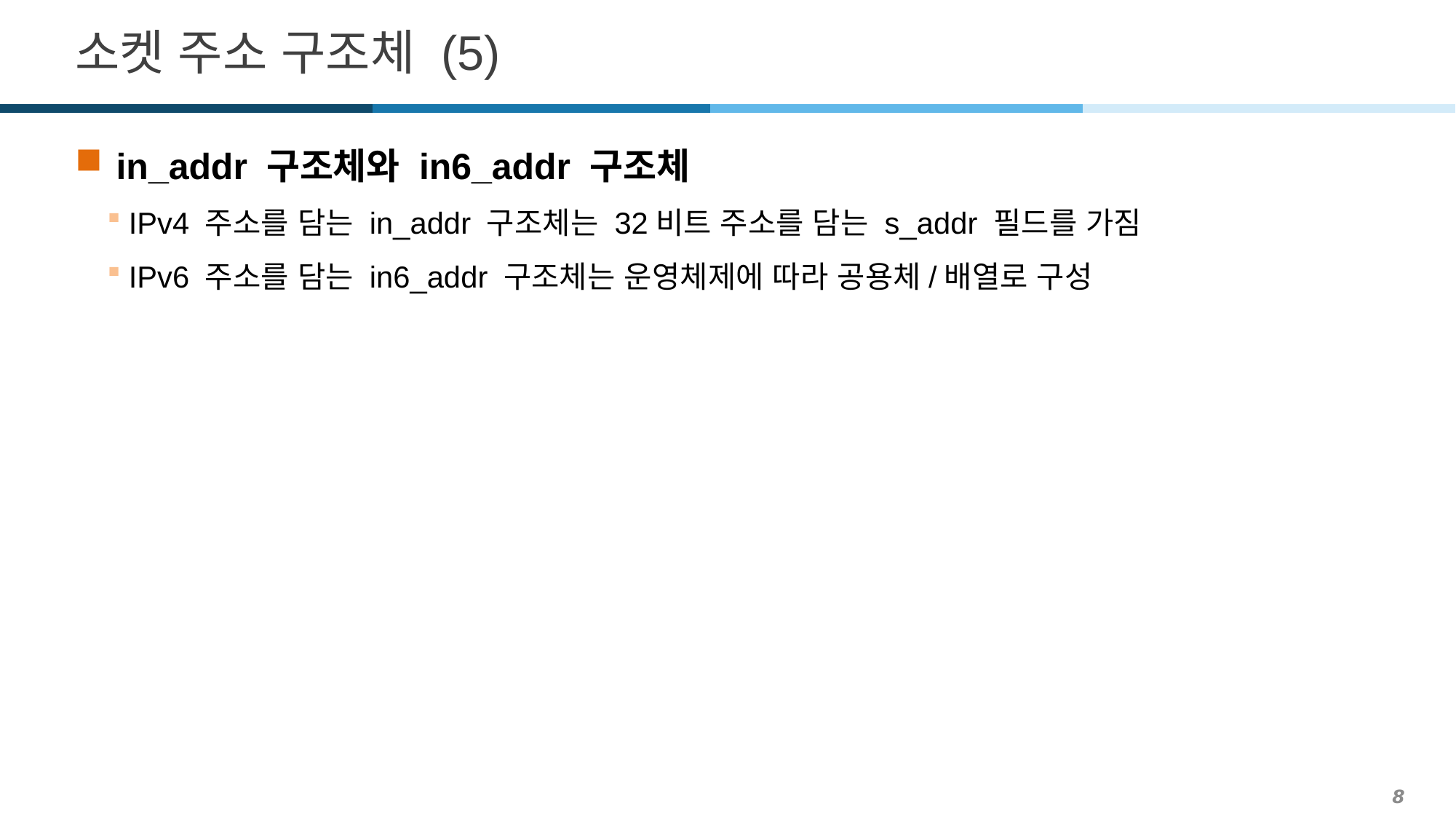

# 소켓 주소 구조체 (5)
in_addr 구조체와 in6_addr 구조체
IPv4 주소를 담는 in_addr 구조체는 32비트 주소를 담는 s_addr 필드를 가짐
IPv6 주소를 담는 in6_addr 구조체는 운영체제에 따라 공용체/배열로 구성